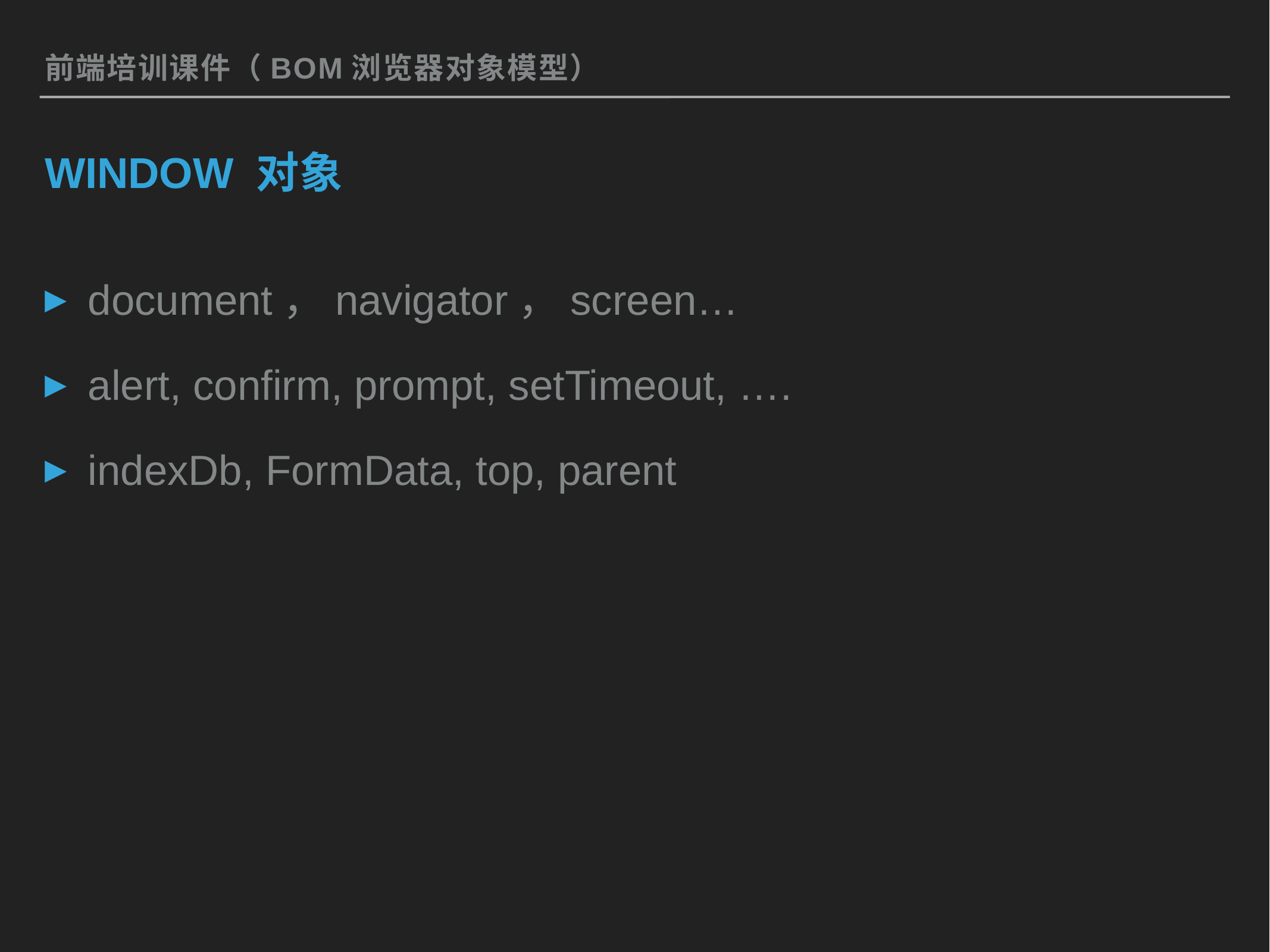

前端培训课件（BOM浏览器对象模型）
# window 对象
document，navigator，screen…
alert, confirm, prompt, setTimeout, ….
indexDb, FormData, top, parent